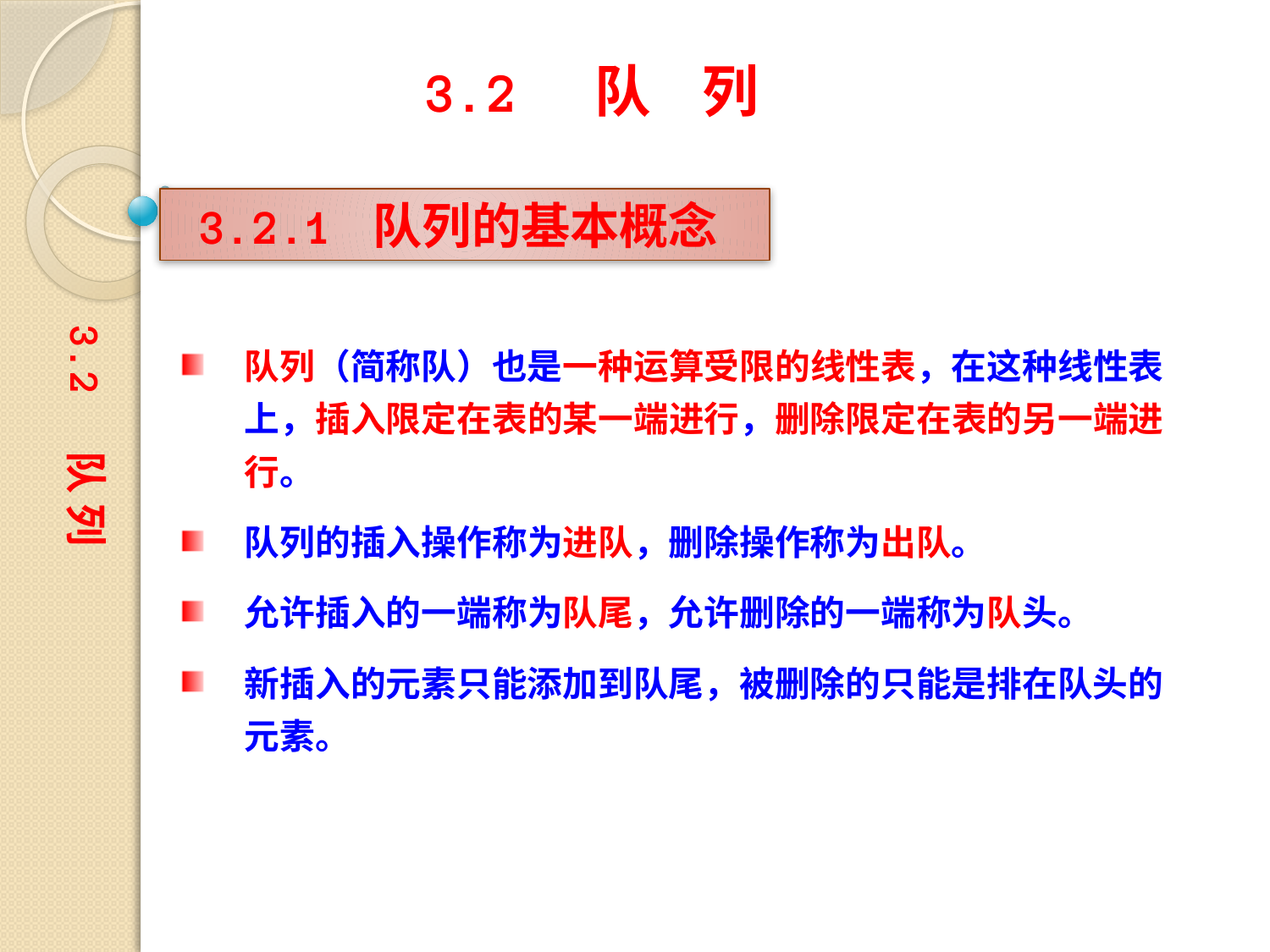

3.2  队    列
3.2.1 队列的基本概念
3.2  队 列
队列（简称队）也是一种运算受限的线性表，在这种线性表上，插入限定在表的某一端进行，删除限定在表的另一端进行。
队列的插入操作称为进队，删除操作称为出队。
允许插入的一端称为队尾，允许删除的一端称为队头。
新插入的元素只能添加到队尾，被删除的只能是排在队头的元素。